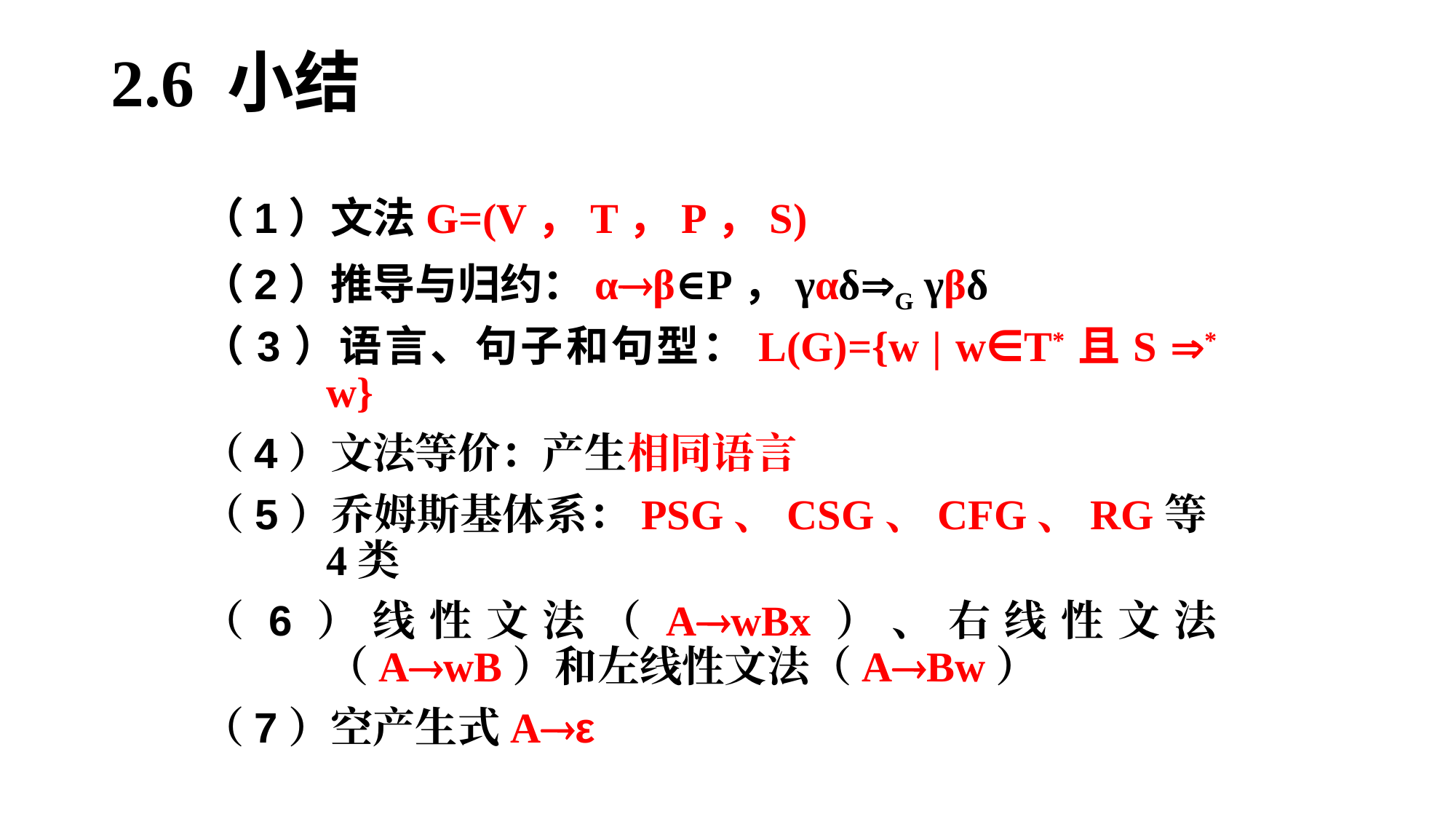

# 2.6 小结
（1）文法G=(V，T，P，S)
（2）推导与归约：α→β∈P，γαδ⇒G γβδ
（3）语言、句子和句型：L(G)={w | w∈T*且S ⇒* w}
（4）文法等价：产生相同语言
（5）乔姆斯基体系：PSG、CSG、CFG、RG等4类
（6）线性文法（A→wBx）、右线性文法（A→wB）和左线性文法（A→Bw）
（7）空产生式A→ε
8